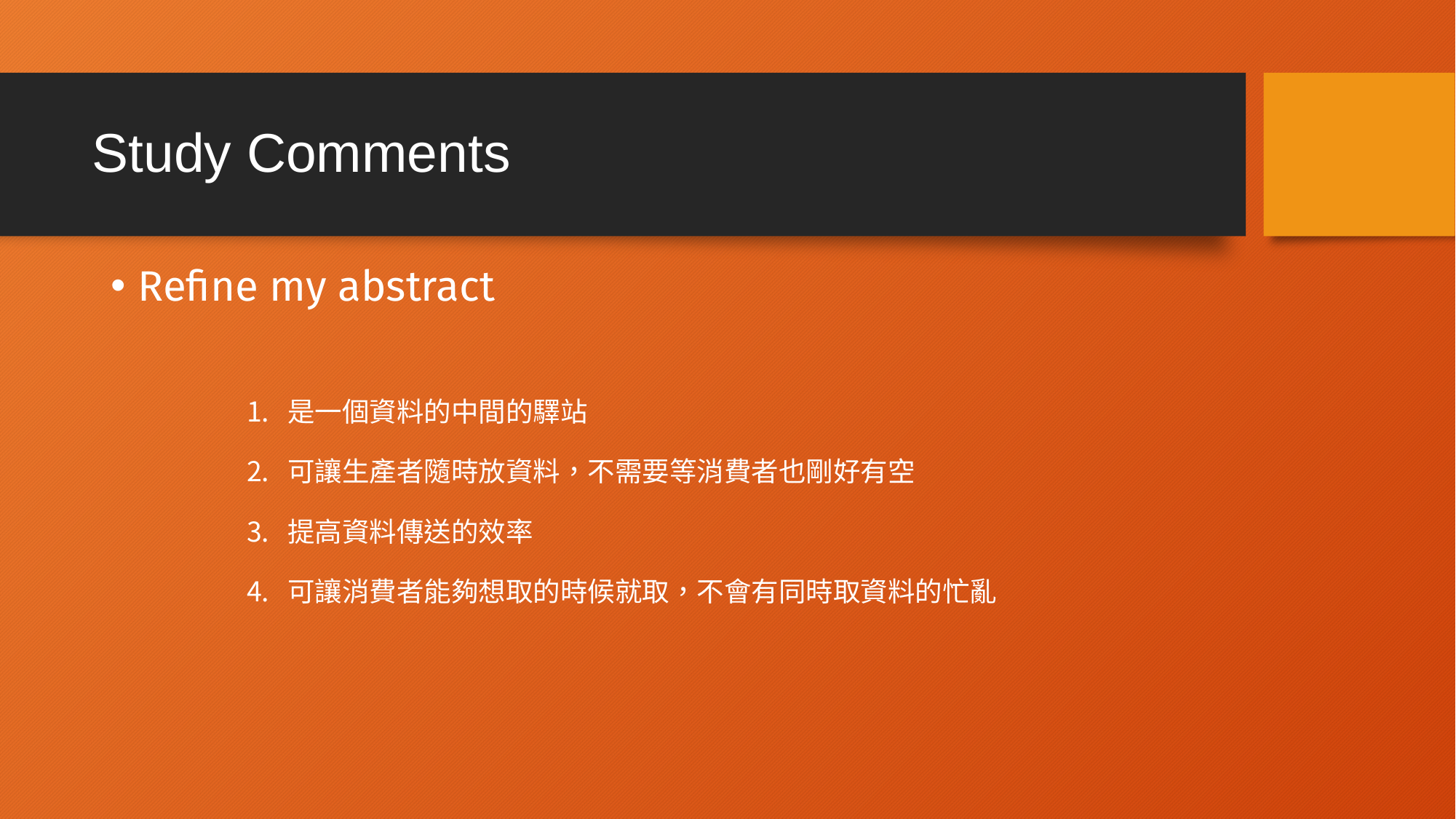

# Study Comments
Refine my abstract
是一個資料的中間的驛站
可讓生產者隨時放資料，不需要等消費者也剛好有空
提高資料傳送的效率
可讓消費者能夠想取的時候就取，不會有同時取資料的忙亂